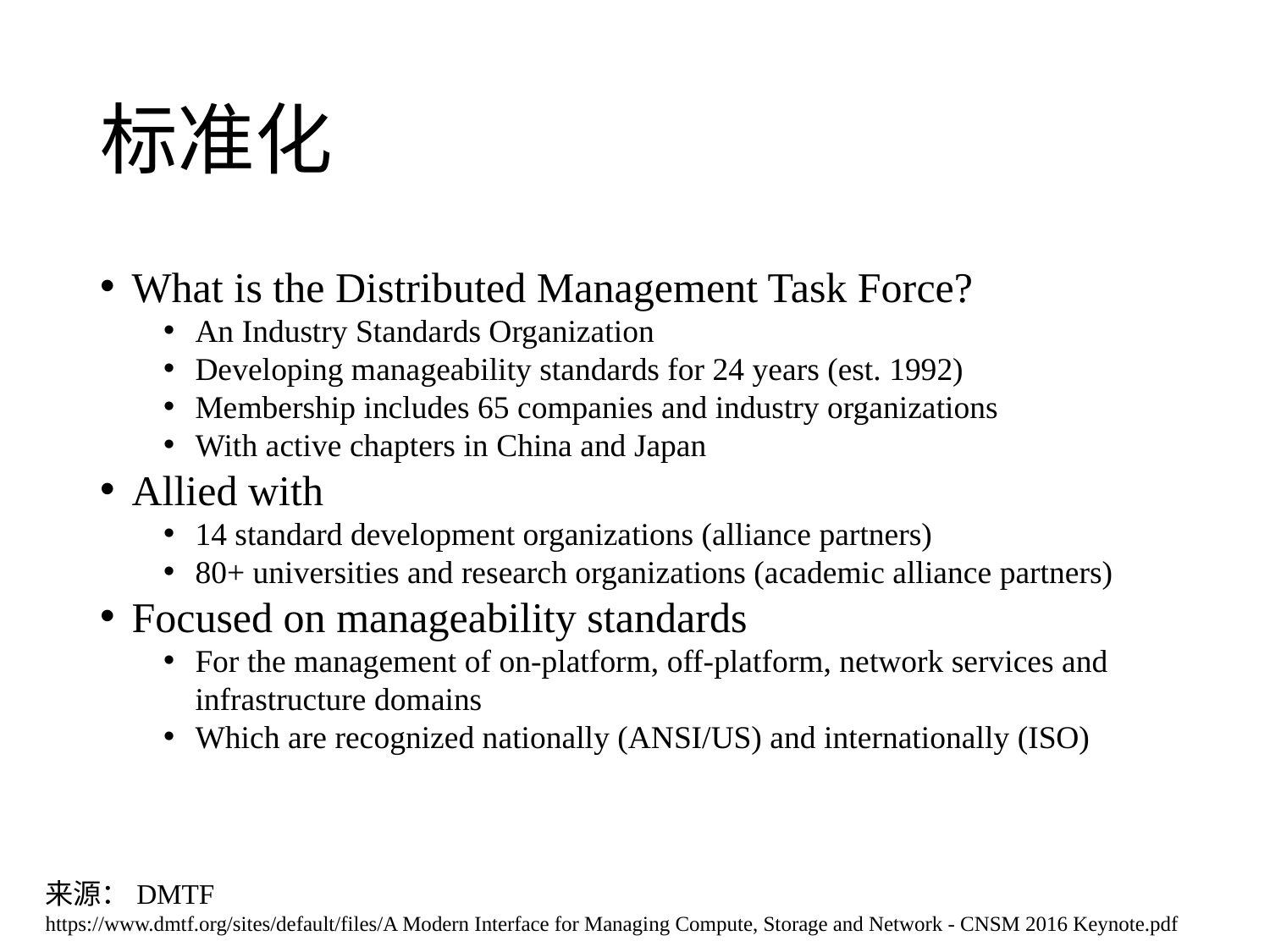

# 标准化
What is the Distributed Management Task Force?
An Industry Standards Organization
Developing manageability standards for 24 years (est. 1992)
Membership includes 65 companies and industry organizations
With active chapters in China and Japan
Allied with
14 standard development organizations (alliance partners)
80+ universities and research organizations (academic alliance partners)
Focused on manageability standards
For the management of on-platform, off-platform, network services and infrastructure domains
Which are recognized nationally (ANSI/US) and internationally (ISO)
来源：DMTF
https://www.dmtf.org/sites/default/files/A Modern Interface for Managing Compute, Storage and Network - CNSM 2016 Keynote.pdf